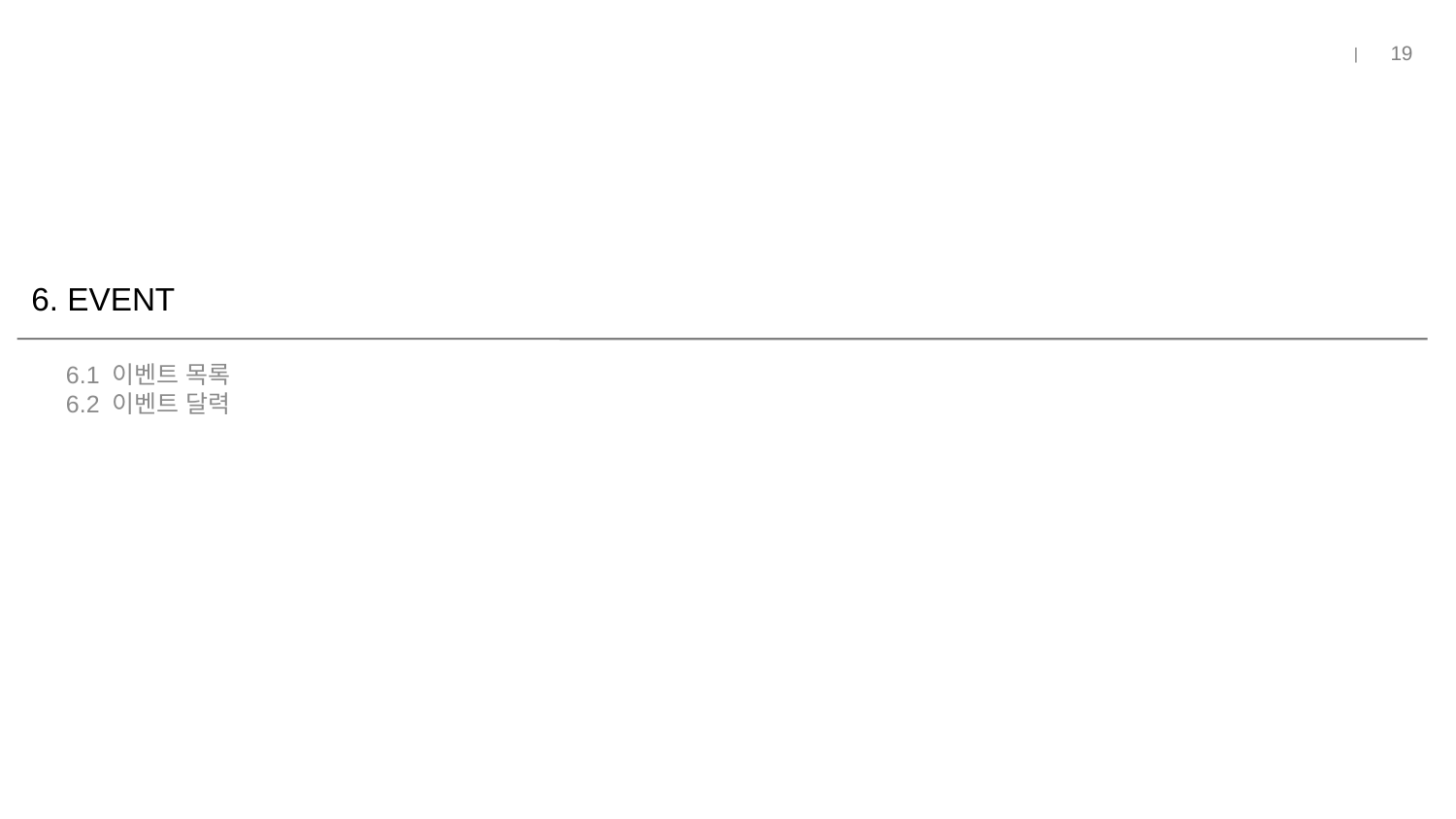

19
# 6. EVENT
6.1 이벤트 목록
6.2 이벤트 달력